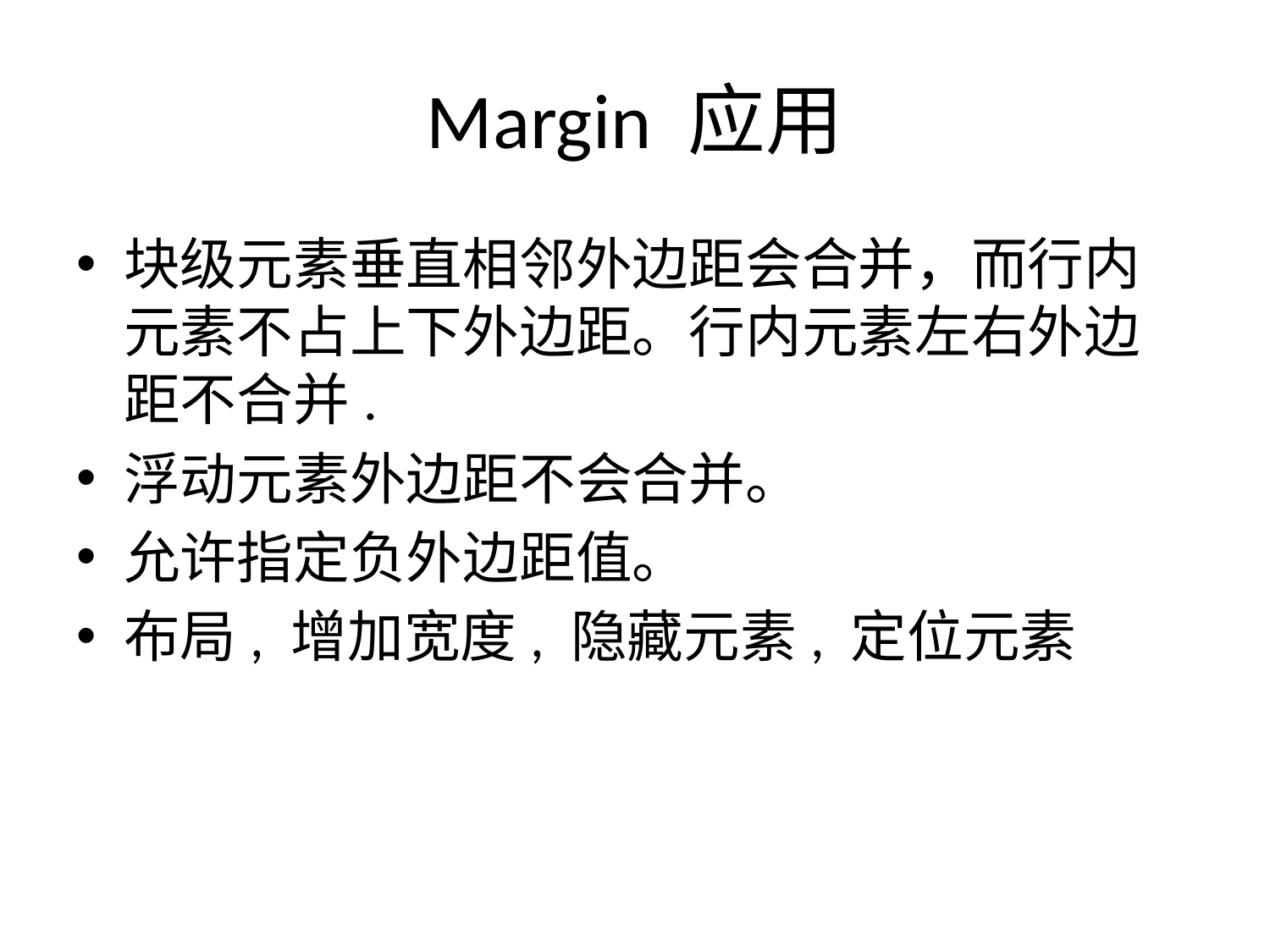

# Margin 应用
块级元素垂直相邻外边距会合并，而行内元素不占上下外边距。行内元素左右外边距不合并.
浮动元素外边距不会合并。
允许指定负外边距值。
布局, 增加宽度, 隐藏元素, 定位元素